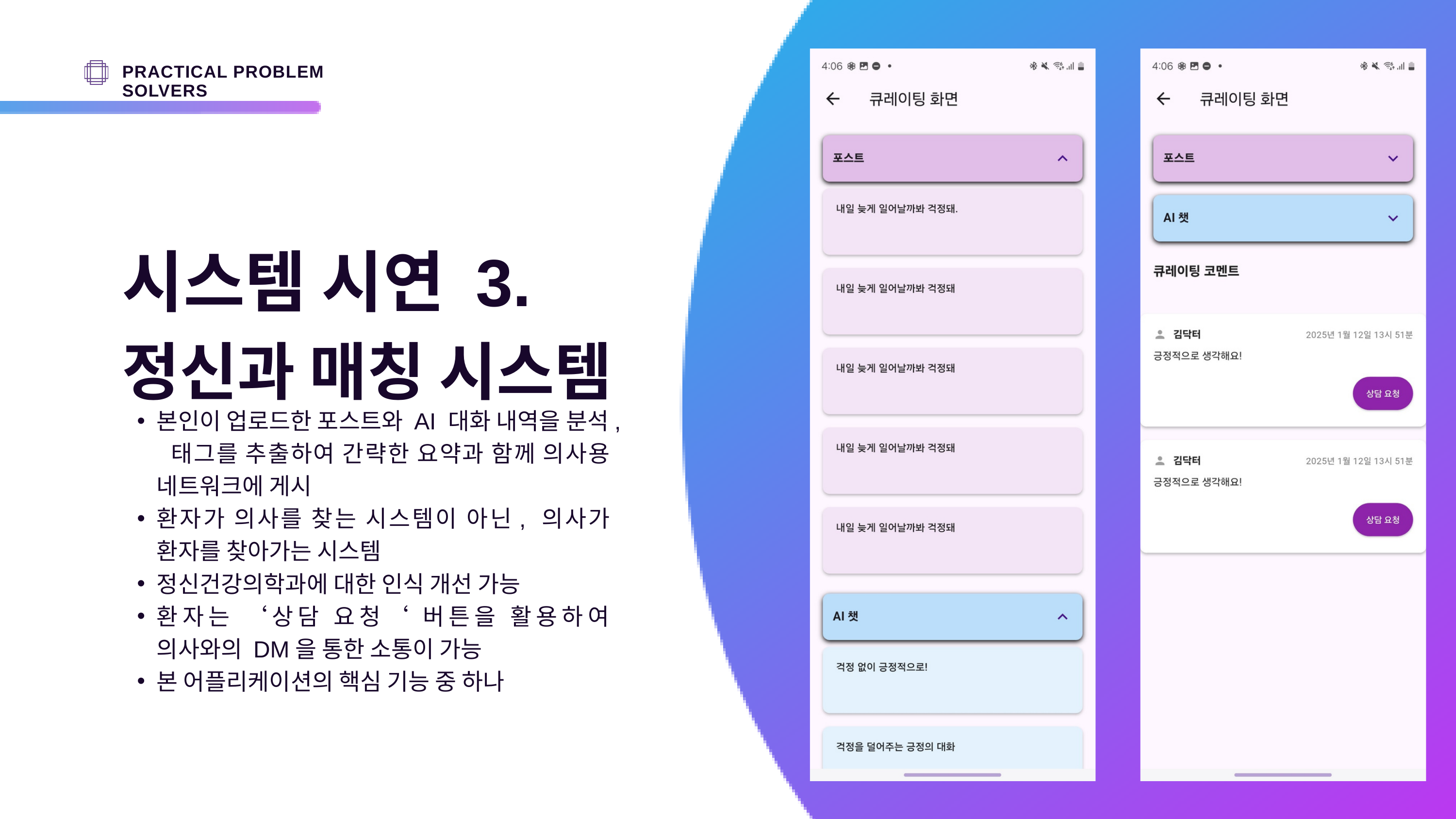

PRACTICAL PROBLEM SOLVERS

시스템 시연 3.
정신과 매칭 시스템
본인이 업로드한 포스트와 AI 대화 내역을 분석, 태그를 추출하여 간략한 요약과 함께 의사용 네트워크에 게시
환자가 의사를 찾는 시스템이 아닌, 의사가 환자를 찾아가는 시스템
정신건강의학과에 대한 인식 개선 가능
환자는 ‘상담 요청‘ 버튼을 활용하여 의사와의 DM을 통한 소통이 가능
본 어플리케이션의 핵심 기능 중 하나